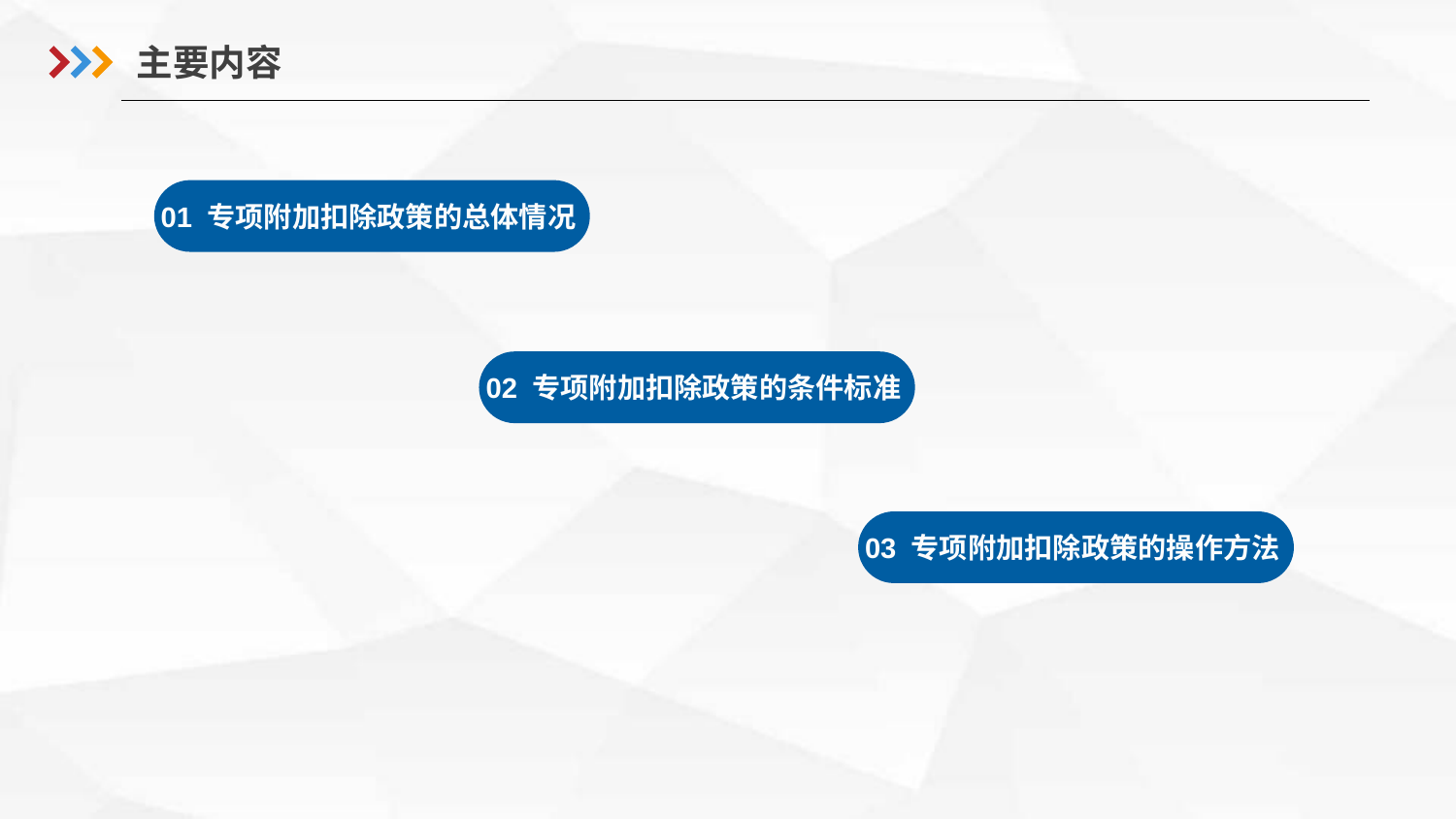

主要内容

01 专项附加扣除政策的总体情况

02 专项附加扣除政策的条件标准

03 专项附加扣除政策的操作方法